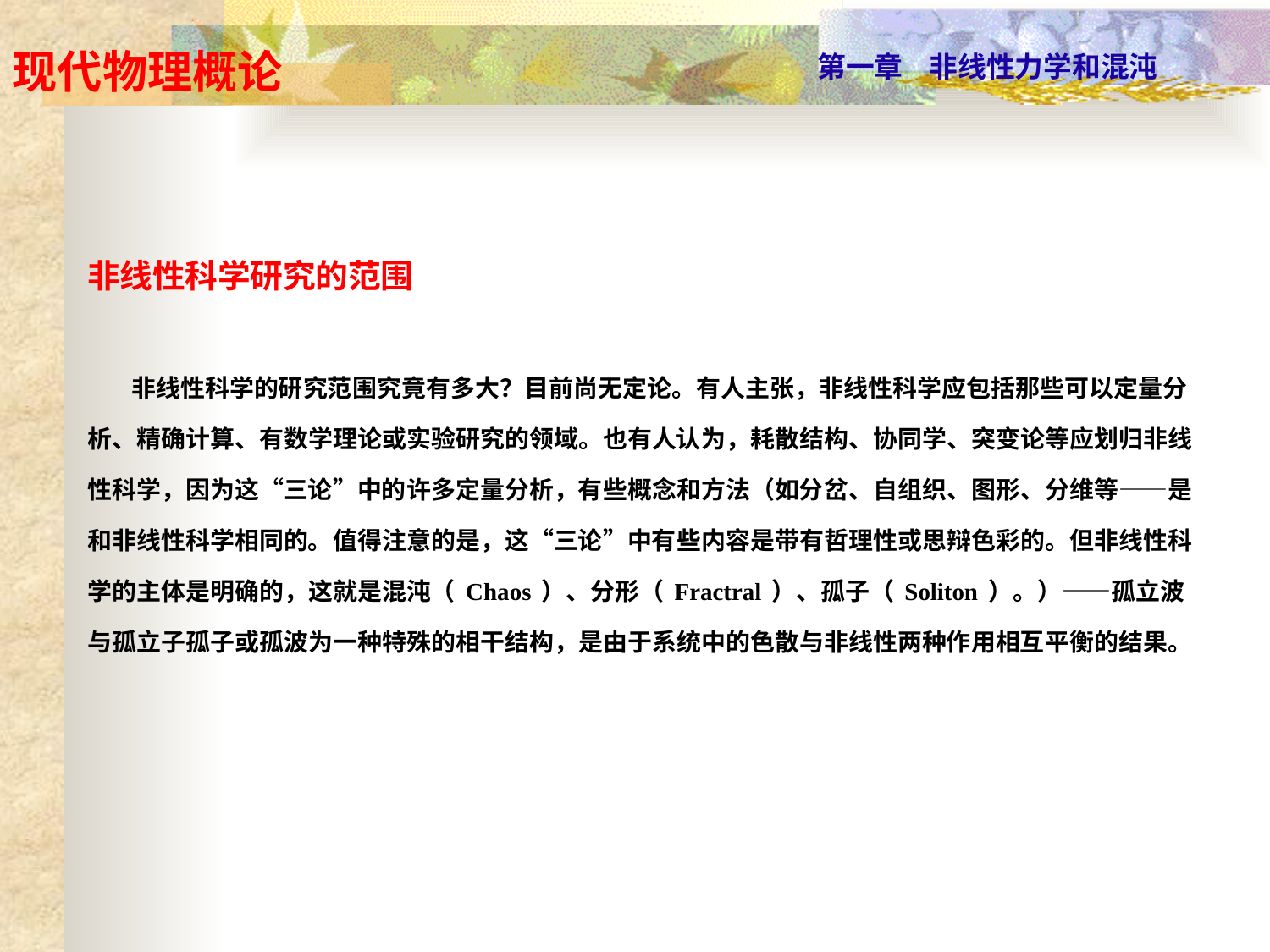

非线性科学研究的范围
        非线性科学的研究范围究竟有多大？目前尚无定论。有人主张，非线性科学应包括那些可以定量分析、精确计算、有数学理论或实验研究的领域。也有人认为，耗散结构、协同学、突变论等应划归非线性科学，因为这“三论”中的许多定量分析，有些概念和方法（如分岔、自组织、图形、分维等——是和非线性科学相同的。值得注意的是，这“三论”中有些内容是带有哲理性或思辩色彩的。但非线性科学的主体是明确的，这就是混沌（Chaos）、分形（Fractral）、孤子（Soliton）。）——孤立波与孤立子孤子或孤波为一种特殊的相干结构，是由于系统中的色散与非线性两种作用相互平衡的结果。